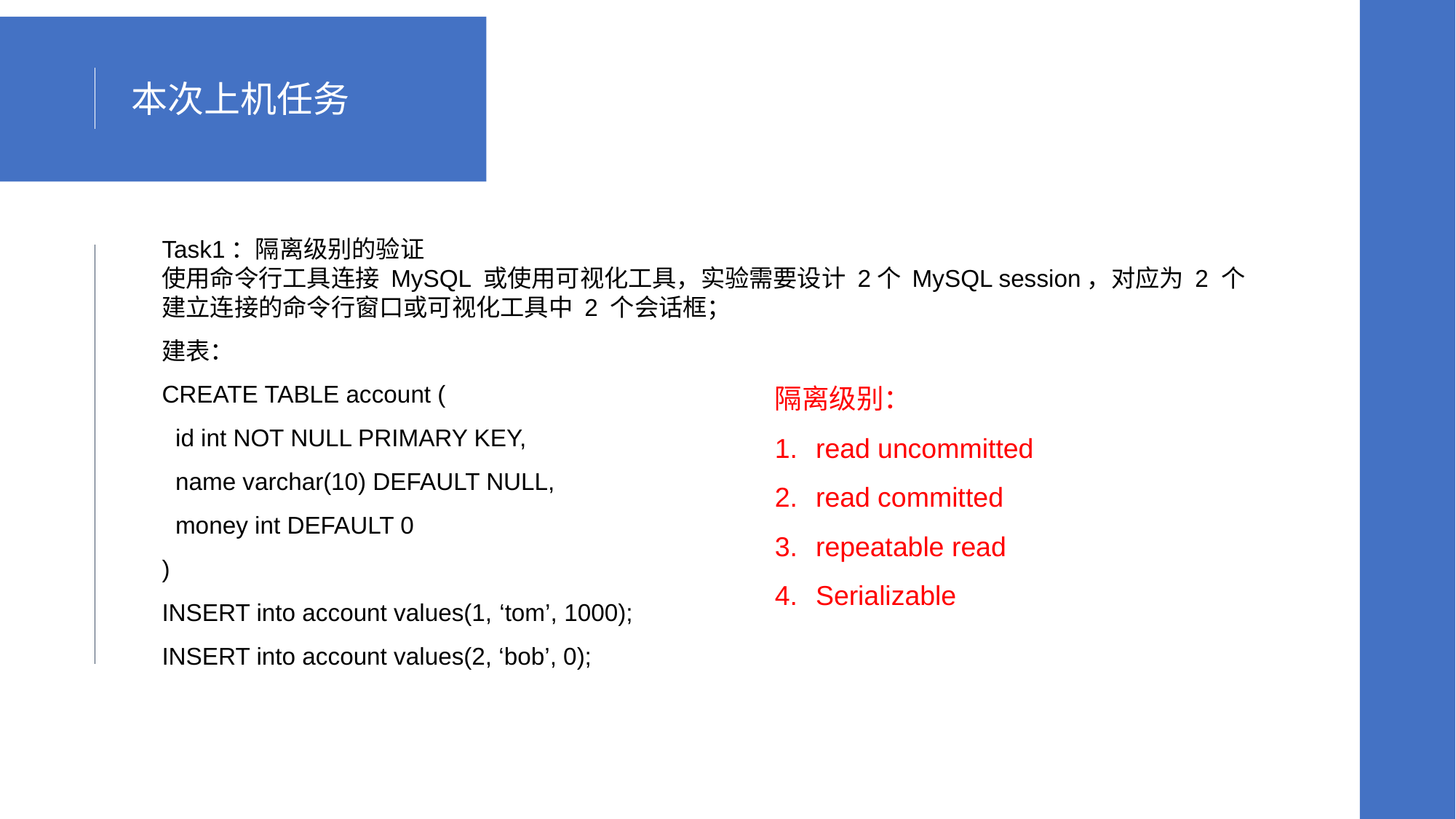

本次上机任务
Task1：隔离级别的验证
使用命令行工具连接 MySQL 或使用可视化工具，实验需要设计 2个 MySQL session，对应为 2 个建立连接的命令行窗口或可视化工具中 2 个会话框；
建表：
CREATE TABLE account (
  id int NOT NULL PRIMARY KEY,
  name varchar(10) DEFAULT NULL,
  money int DEFAULT 0
)
INSERT into account values(1, ‘tom’, 1000);
INSERT into account values(2, ‘bob’, 0);

隔离级别：
read uncommitted
read committed
repeatable read
Serializable